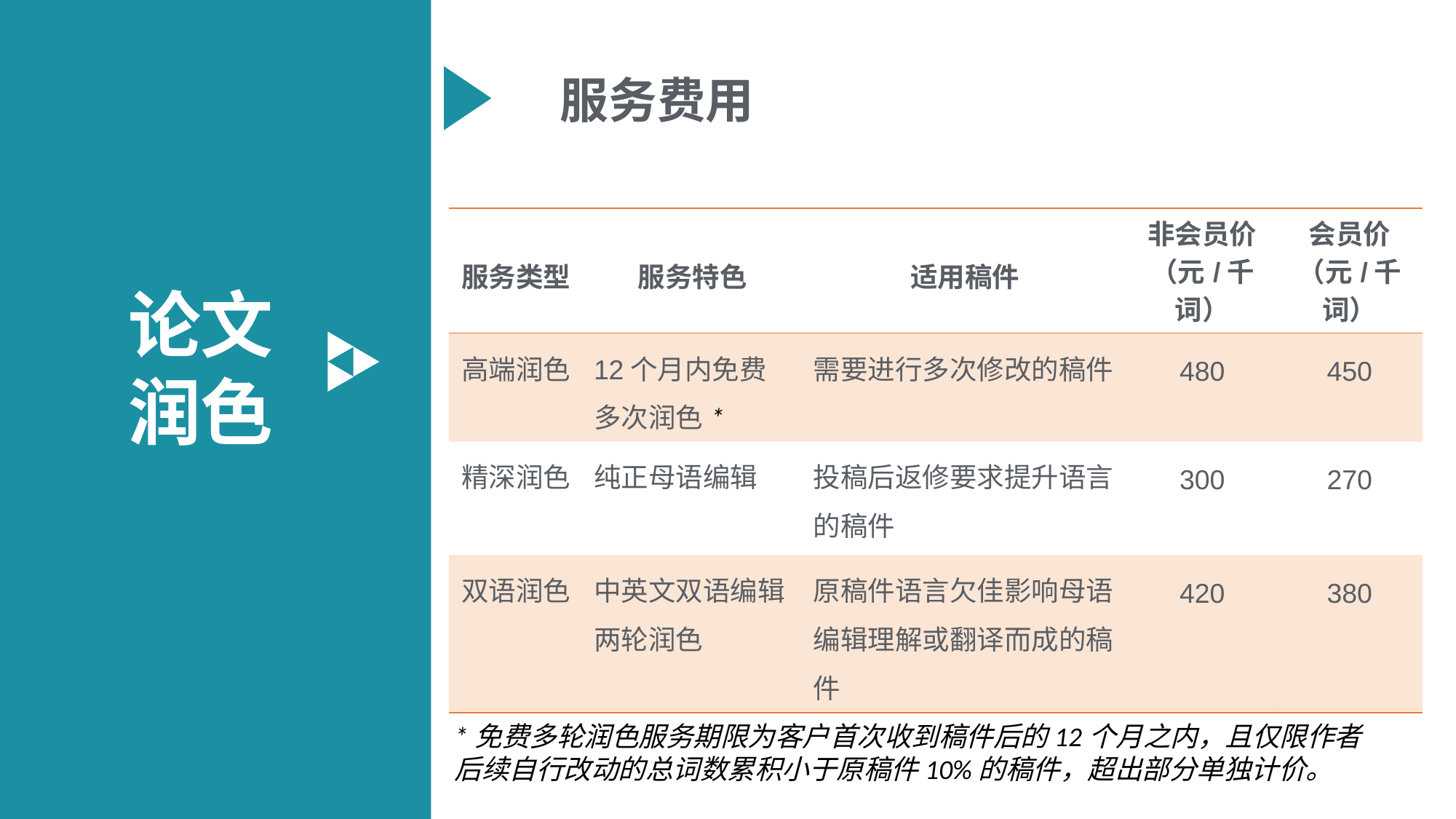

服务费用

| 服务类型 | 服务特色 | 适用稿件 | 非会员价（元/千词） | 会员价（元/千词） |
| --- | --- | --- | --- | --- |
| 高端润色 | 12个月内免费多次润色\* | 需要进行多次修改的稿件 | 480 | 450 |
| 精深润色 | 纯正母语编辑 | 投稿后返修要求提升语言的稿件 | 300 | 270 |
| 双语润色 | 中英文双语编辑两轮润色 | 原稿件语言欠佳影响母语编辑理解或翻译而成的稿件 | 420 | 380 |
论文
润色

*免费多轮润色服务期限为客户首次收到稿件后的12个月之内，且仅限作者后续自行改动的总词数累积小于原稿件10%的稿件，超出部分单独计价。